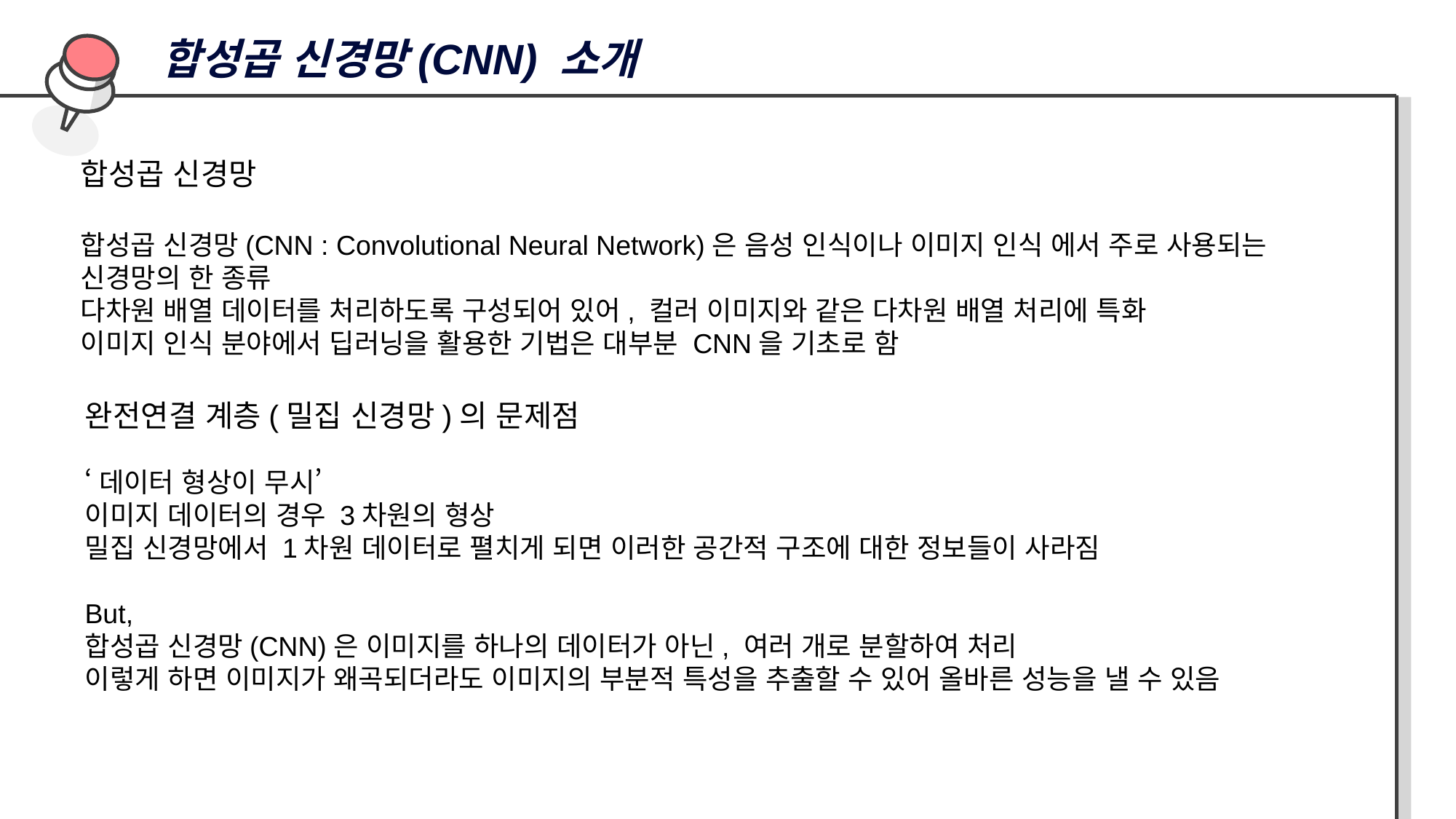

합성곱 신경망(CNN) 소개

합성곱 신경망

합성곱 신경망(CNN : Convolutional Neural Network)은 음성 인식이나 이미지 인식 에서 주로 사용되는 신경망의 한 종류
다차원 배열 데이터를 처리하도록 구성되어 있어, 컬러 이미지와 같은 다차원 배열 처리에 특화
이미지 인식 분야에서 딥러닝을 활용한 기법은 대부분 CNN을 기초로 함
완전연결 계층(밀집 신경망)의 문제점

‘데이터 형상이 무시’
이미지 데이터의 경우 3차원의 형상
밀집 신경망에서 1차원 데이터로 펼치게 되면 이러한 공간적 구조에 대한 정보들이 사라짐

But,
합성곱 신경망(CNN)은 이미지를 하나의 데이터가 아닌, 여러 개로 분할하여 처리
이렇게 하면 이미지가 왜곡되더라도 이미지의 부분적 특성을 추출할 수 있어 올바른 성능을 낼 수 있음